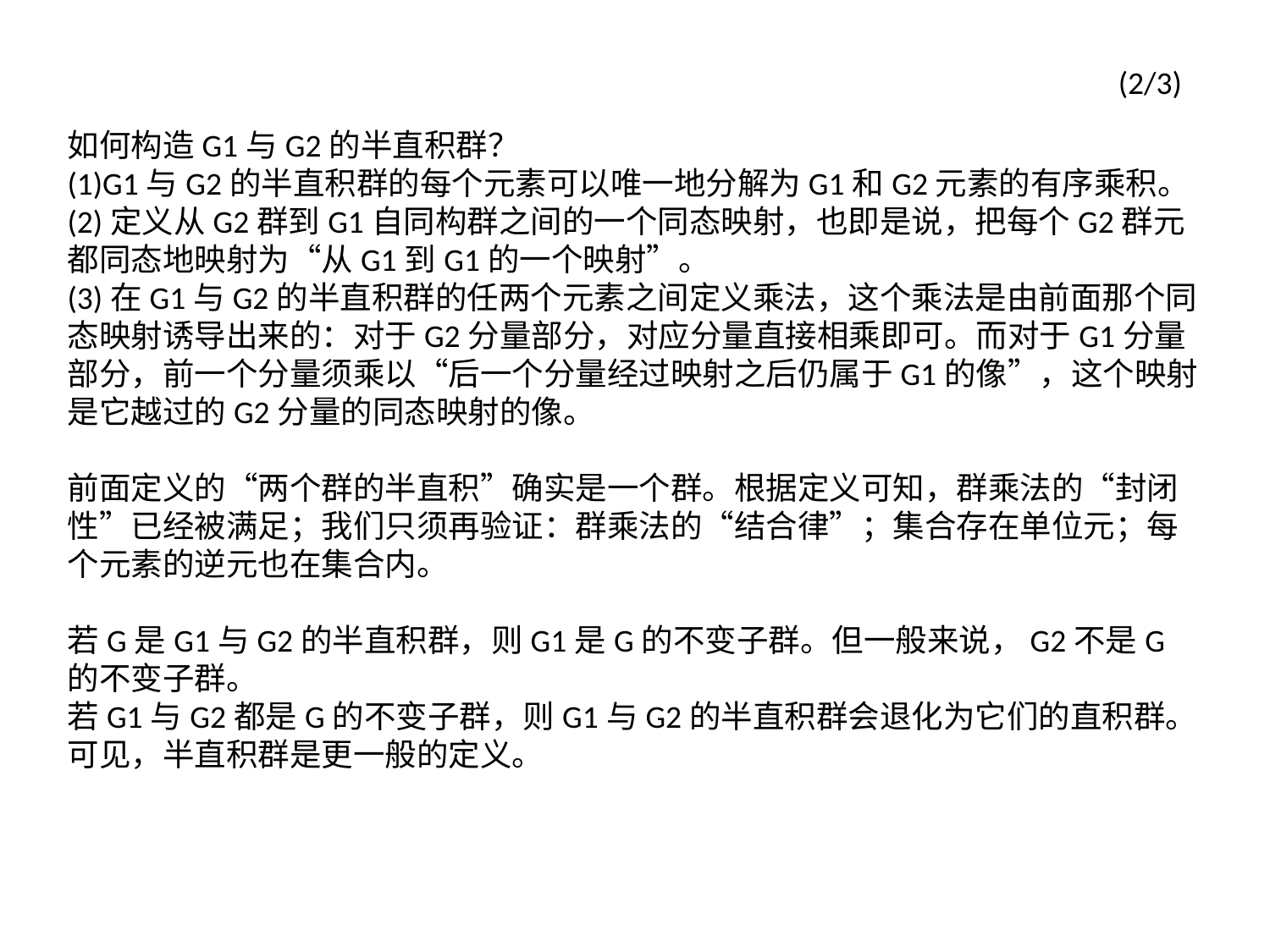

(2/3)
如何构造G1与G2的半直积群？
(1)G1与G2的半直积群的每个元素可以唯一地分解为G1和G2元素的有序乘积。
(2)定义从G2群到G1自同构群之间的一个同态映射，也即是说，把每个G2群元都同态地映射为“从G1到G1的一个映射”。
(3)在G1与G2的半直积群的任两个元素之间定义乘法，这个乘法是由前面那个同态映射诱导出来的：对于G2分量部分，对应分量直接相乘即可。而对于G1分量部分，前一个分量须乘以“后一个分量经过映射之后仍属于G1的像”，这个映射是它越过的G2分量的同态映射的像。

前面定义的“两个群的半直积”确实是一个群。根据定义可知，群乘法的“封闭性”已经被满足；我们只须再验证：群乘法的“结合律”；集合存在单位元；每个元素的逆元也在集合内。

若G是G1与G2的半直积群，则G1是G的不变子群。但一般来说，G2不是G的不变子群。
若G1与G2都是G的不变子群，则G1与G2的半直积群会退化为它们的直积群。可见，半直积群是更一般的定义。